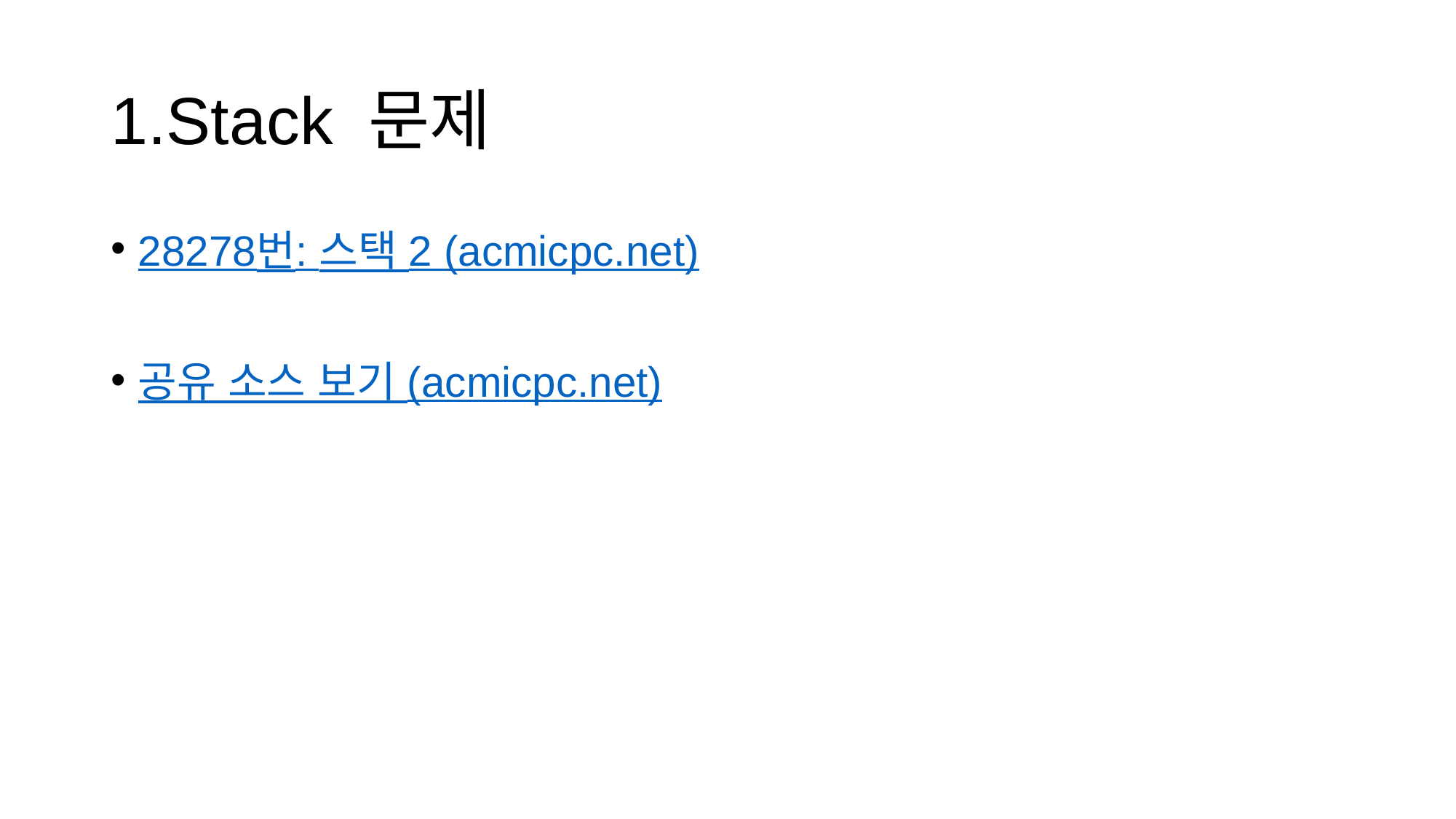

# 1.Stack 문제
28278번: 스택 2 (acmicpc.net)

공유 소스 보기 (acmicpc.net)